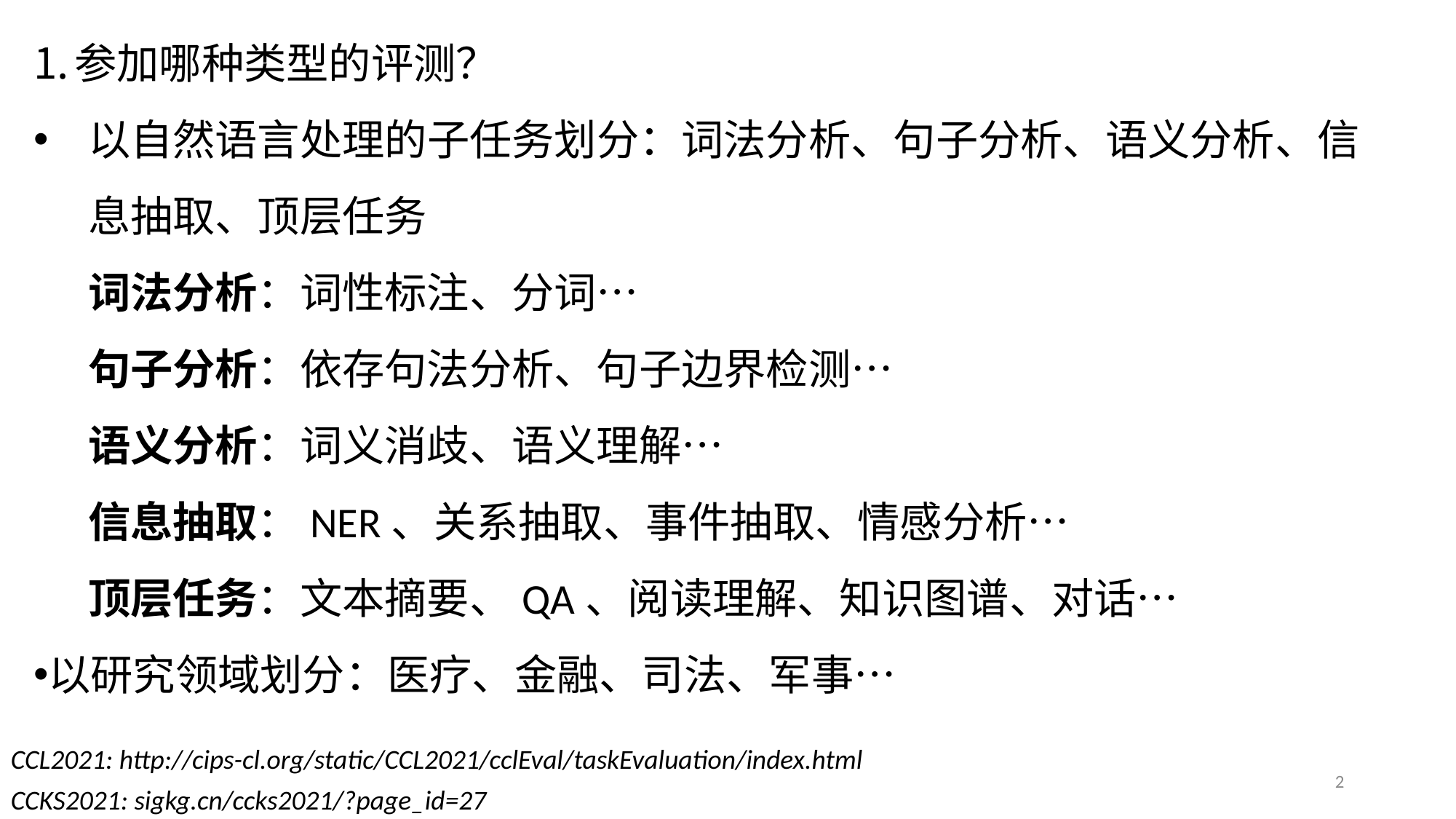

参加哪种类型的评测？
以自然语言处理的子任务划分：词法分析、句子分析、语义分析、信息抽取、顶层任务
词法分析：词性标注、分词…
句子分析：依存句法分析、句子边界检测…
语义分析：词义消歧、语义理解…
信息抽取：NER、关系抽取、事件抽取、情感分析…
顶层任务：文本摘要、QA、阅读理解、知识图谱、对话…
以研究领域划分：医疗、金融、司法、军事…
CCL2021: http://cips-cl.org/static/CCL2021/cclEval/taskEvaluation/index.html
CCKS2021: sigkg.cn/ccks2021/?page_id=27
2